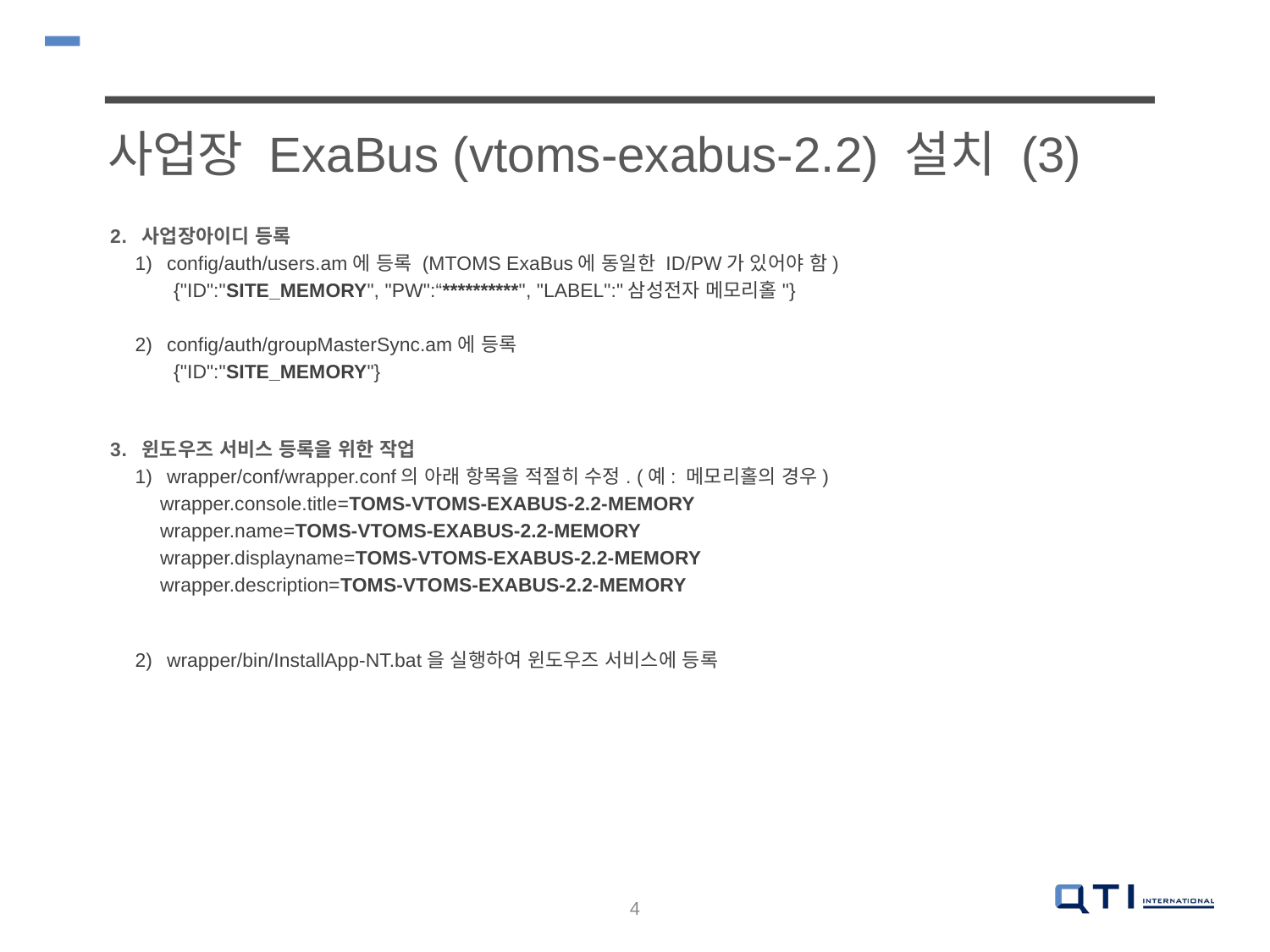

사업장 ExaBus (vtoms-exabus-2.2) 설치 (3)
사업장아이디 등록
config/auth/users.am에 등록 (MTOMS ExaBus에 동일한 ID/PW가 있어야 함)
{"ID":"SITE_MEMORY", "PW":“**********", "LABEL":"삼성전자 메모리홀"}

config/auth/groupMasterSync.am에 등록
{"ID":"SITE_MEMORY"}

윈도우즈 서비스 등록을 위한 작업
wrapper/conf/wrapper.conf의 아래 항목을 적절히 수정. (예: 메모리홀의 경우)
wrapper.console.title=TOMS-VTOMS-EXABUS-2.2-MEMORY
wrapper.name=TOMS-VTOMS-EXABUS-2.2-MEMORY
wrapper.displayname=TOMS-VTOMS-EXABUS-2.2-MEMORY
wrapper.description=TOMS-VTOMS-EXABUS-2.2-MEMORY

wrapper/bin/InstallApp-NT.bat을 실행하여 윈도우즈 서비스에 등록

4